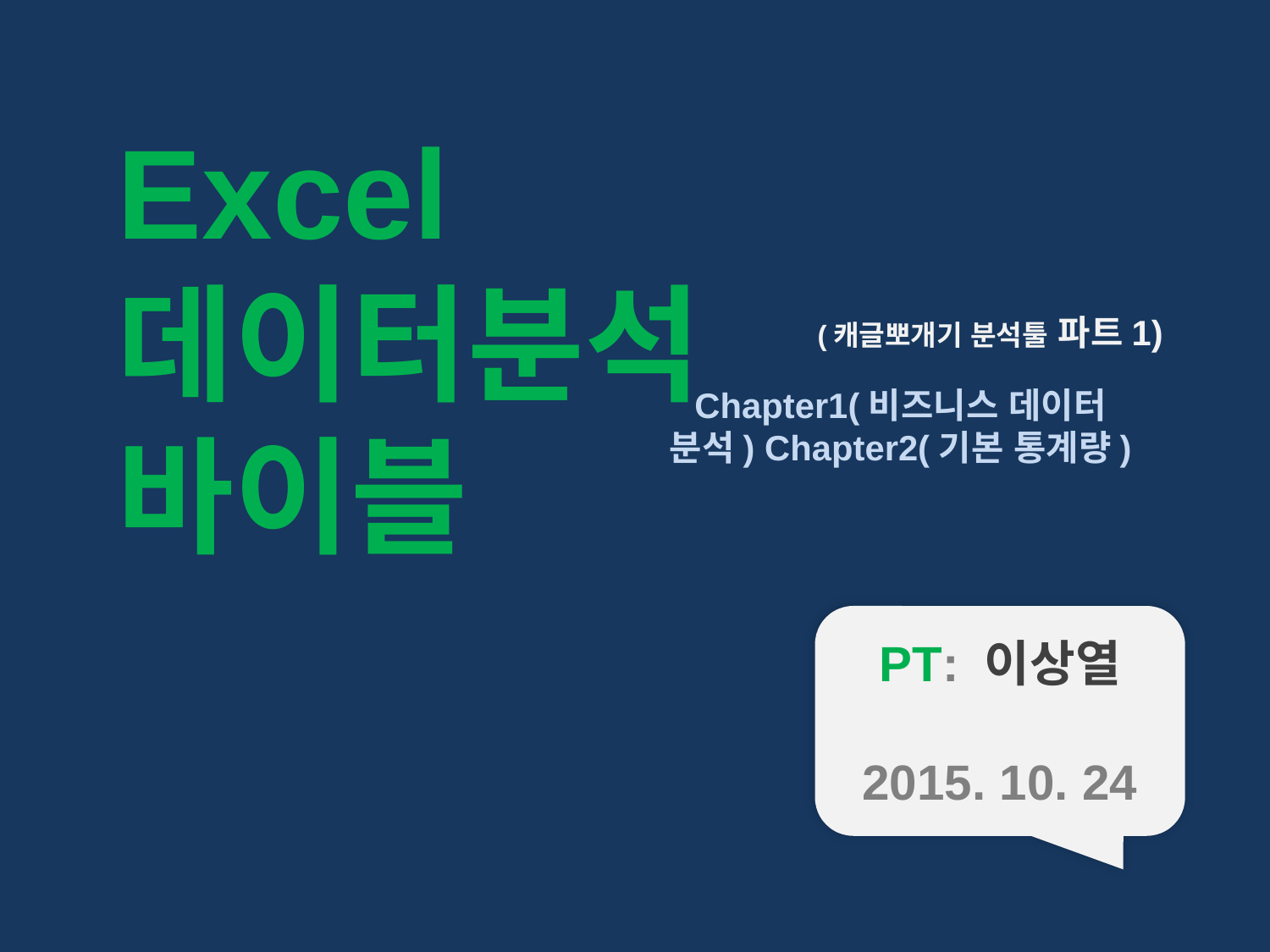

Excel
데이터분석
바이블
(캐글뽀개기 분석툴 파트1)
Chapter1(비즈니스 데이터 분석) Chapter2(기본 통계량)
PT: 이상열

2015. 10. 24